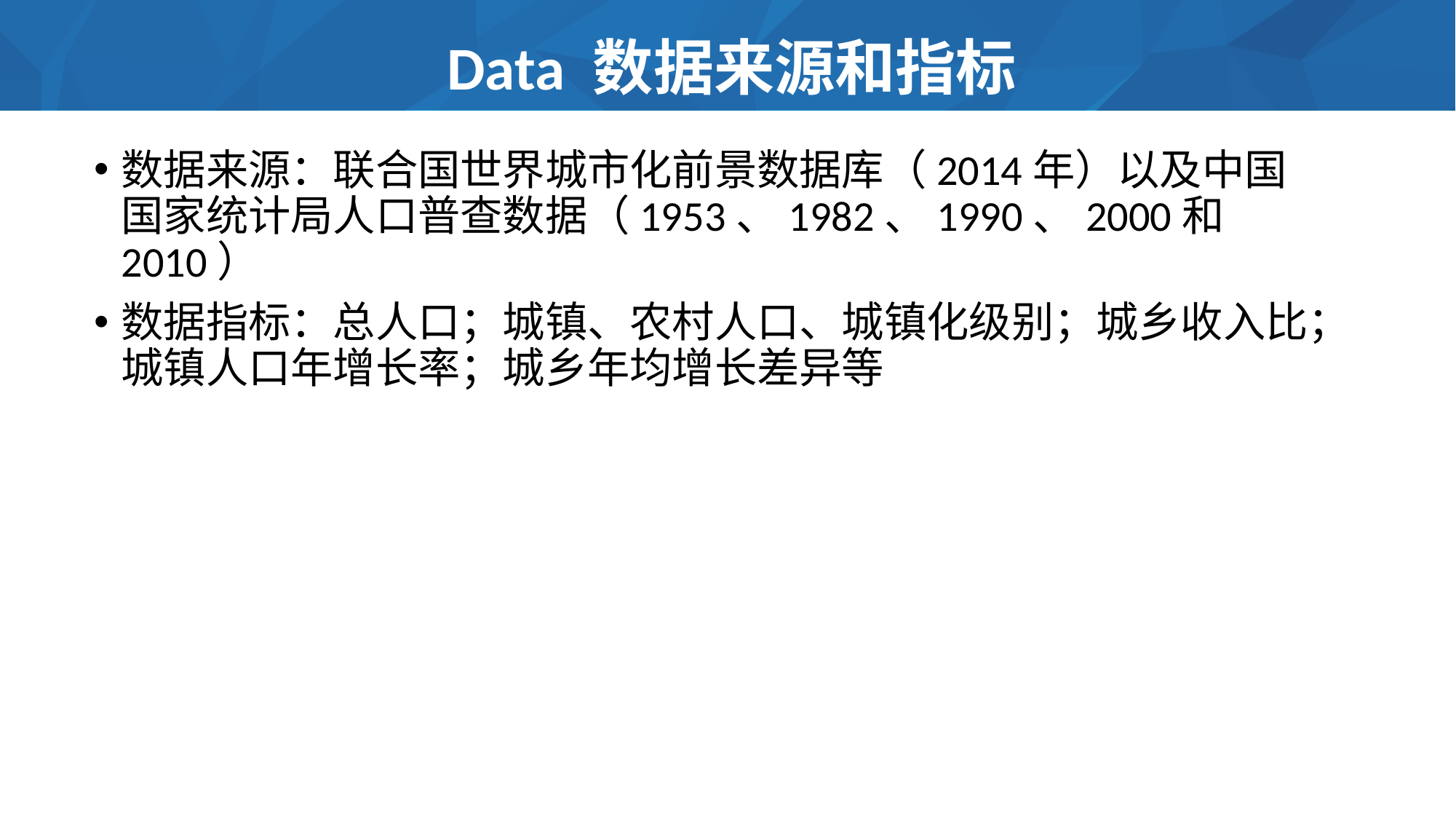

# Data 数据来源和指标
数据来源：联合国世界城市化前景数据库（2014年）以及中国国家统计局人口普查数据（1953、1982、1990、2000和2010）
数据指标：总人口；城镇、农村人口、城镇化级别；城乡收入比；城镇人口年增长率；城乡年均增长差异等